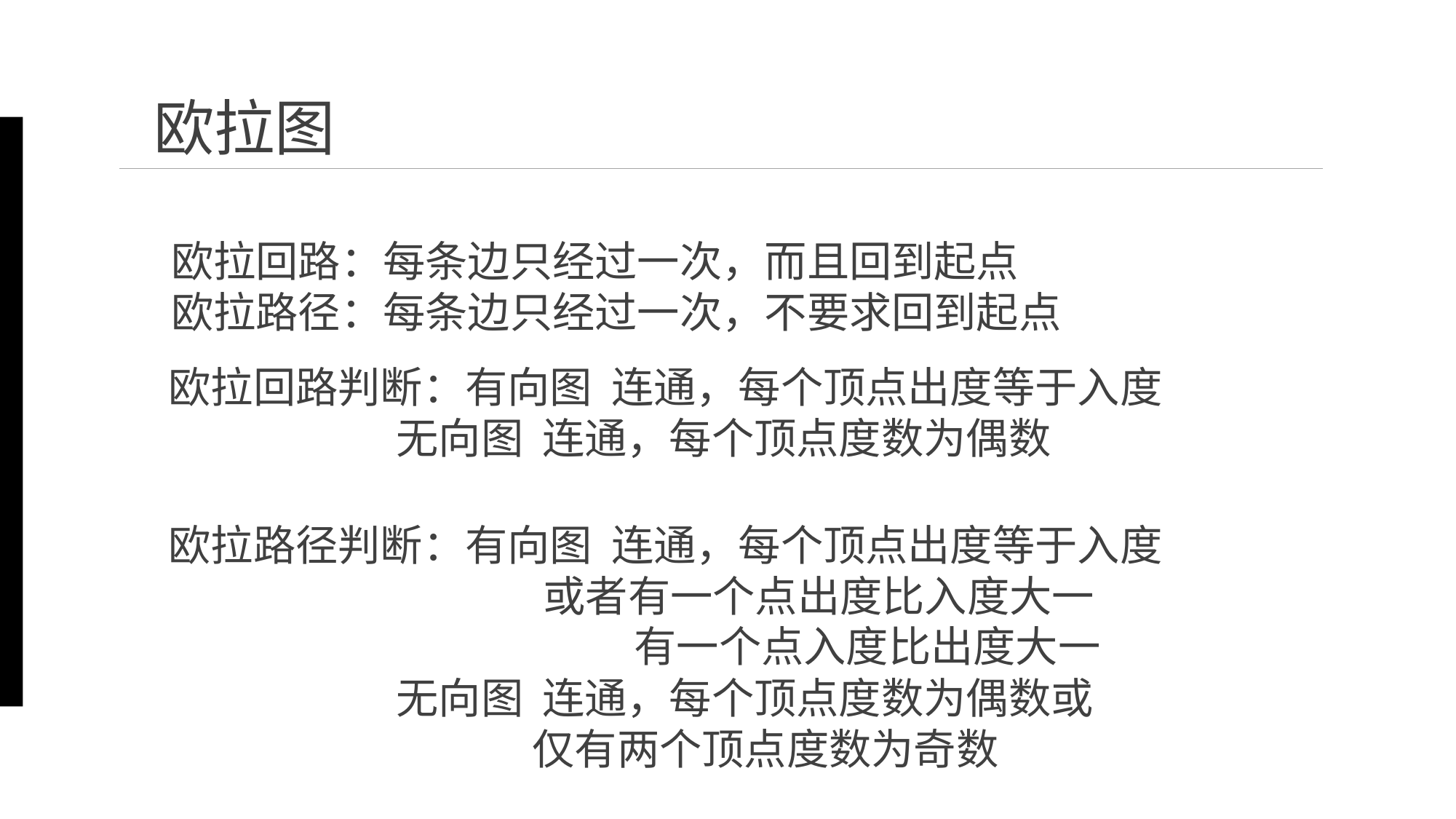

欧拉图

欧拉回路：每条边只经过一次，而且回到起点
欧拉路径：每条边只经过一次，不要求回到起点
欧拉回路判断：有向图  连通，每个顶点出度等于入度
                       无向图  连通，每个顶点度数为偶数
欧拉路径判断：有向图  连通，每个顶点出度等于入度
	                           或者有一个点出度比入度大一
				  有一个点入度比出度大一
                       无向图  连通，每个顶点度数为偶数或               	                           仅有两个顶点度数为奇数